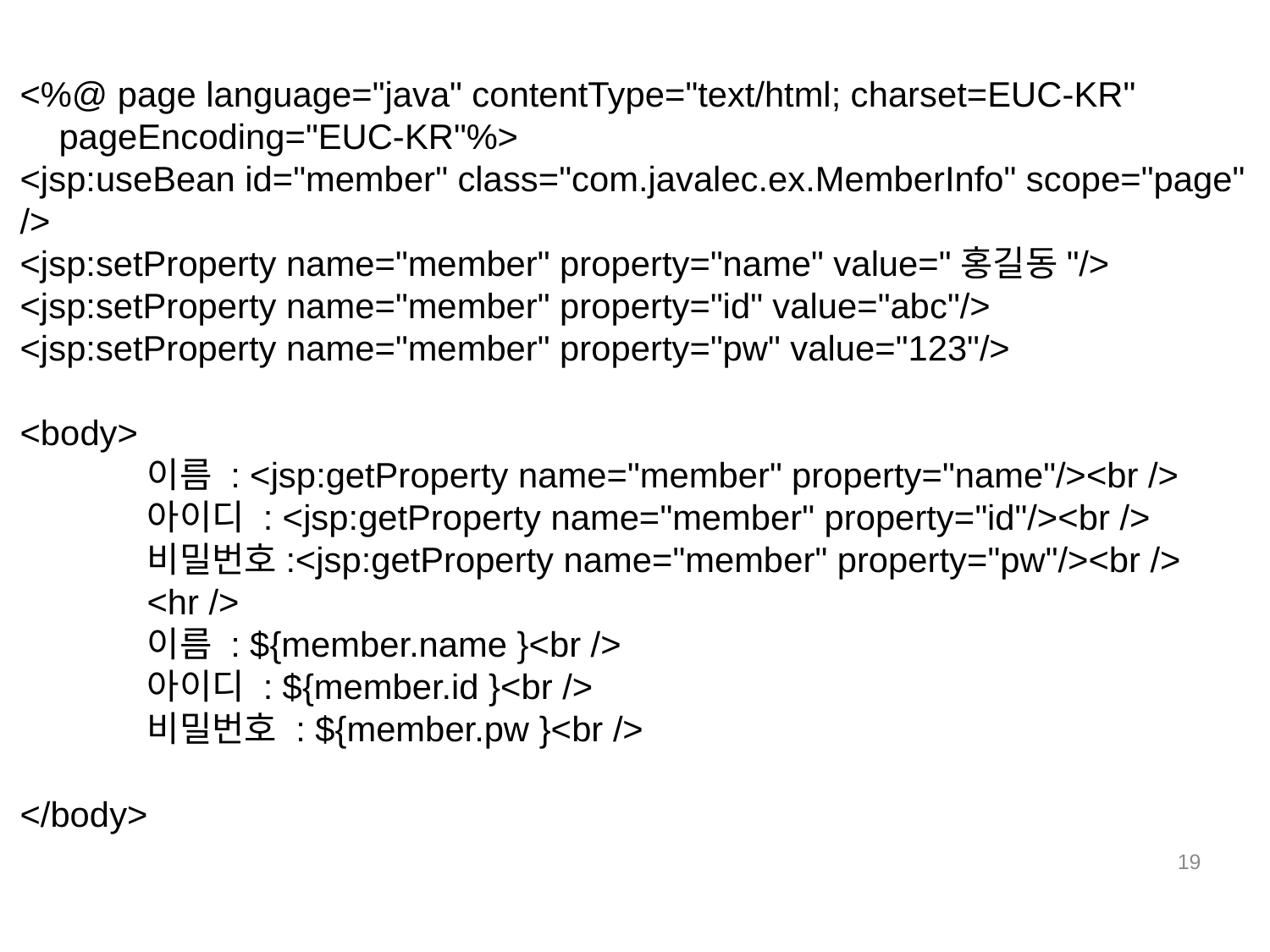

<%@ page language="java" contentType="text/html; charset=EUC-KR"
    pageEncoding="EUC-KR"%>
<jsp:useBean id="member" class="com.javalec.ex.MemberInfo" scope="page" />
<jsp:setProperty name="member" property="name" value="홍길동"/>
<jsp:setProperty name="member" property="id" value="abc"/>
<jsp:setProperty name="member" property="pw" value="123"/>

<body>
	이름 : <jsp:getProperty name="member" property="name"/><br />
	아이디 : <jsp:getProperty name="member" property="id"/><br />
	비밀번호:<jsp:getProperty name="member" property="pw"/><br />
	<hr />
	이름 : ${member.name }<br />
	아이디 : ${member.id }<br />
	비밀번호 : ${member.pw }<br />

</body>
19